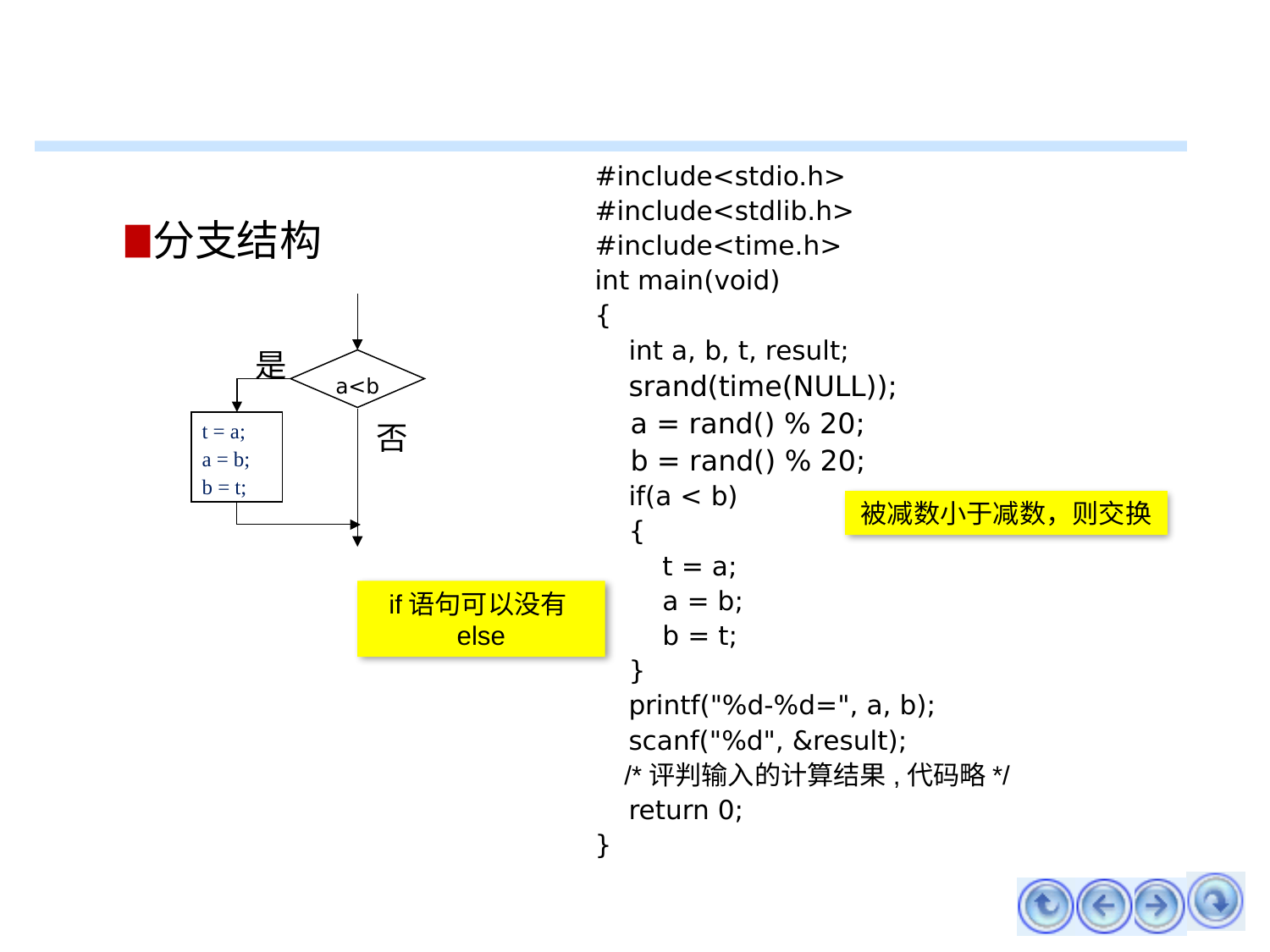

#include<stdio.h>
#include<stdlib.h>
#include<time.h>
int main(void)
{
    int a, b, t, result;
    srand(time(NULL));
    a = rand() % 20;
    b = rand() % 20;
    if(a < b)
    {
        t = a;
        a = b;
        b = t;
    }
    printf("%d-%d=", a, b);
    scanf("%d", &result);
    /*评判输入的计算结果,代码略*/
    return 0;
}
分支结构

是

a<b
  t = a;
  a = b;
  b = t;
否
被减数小于减数，则交换
if语句可以没有else